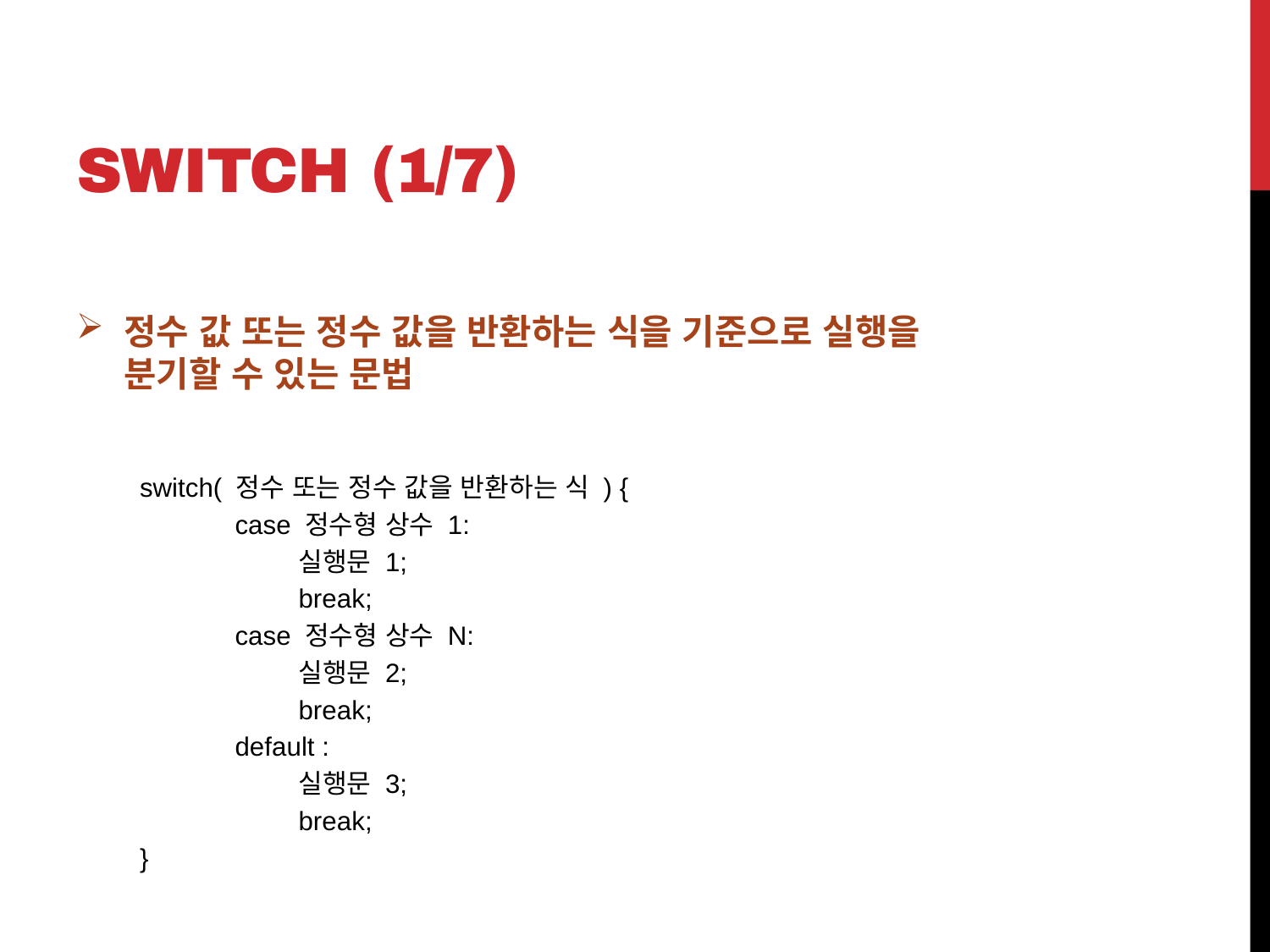

# switch (1/7)

정수 값 또는 정수 값을 반환하는 식을 기준으로 실행을
분기할 수 있는 문법

switch( 정수 또는 정수 값을 반환하는 식 ) {
case 정수형 상수 1:
실행문 1;
break;
case 정수형 상수 N:
실행문 2;
break;
default :
실행문 3;
break;
}